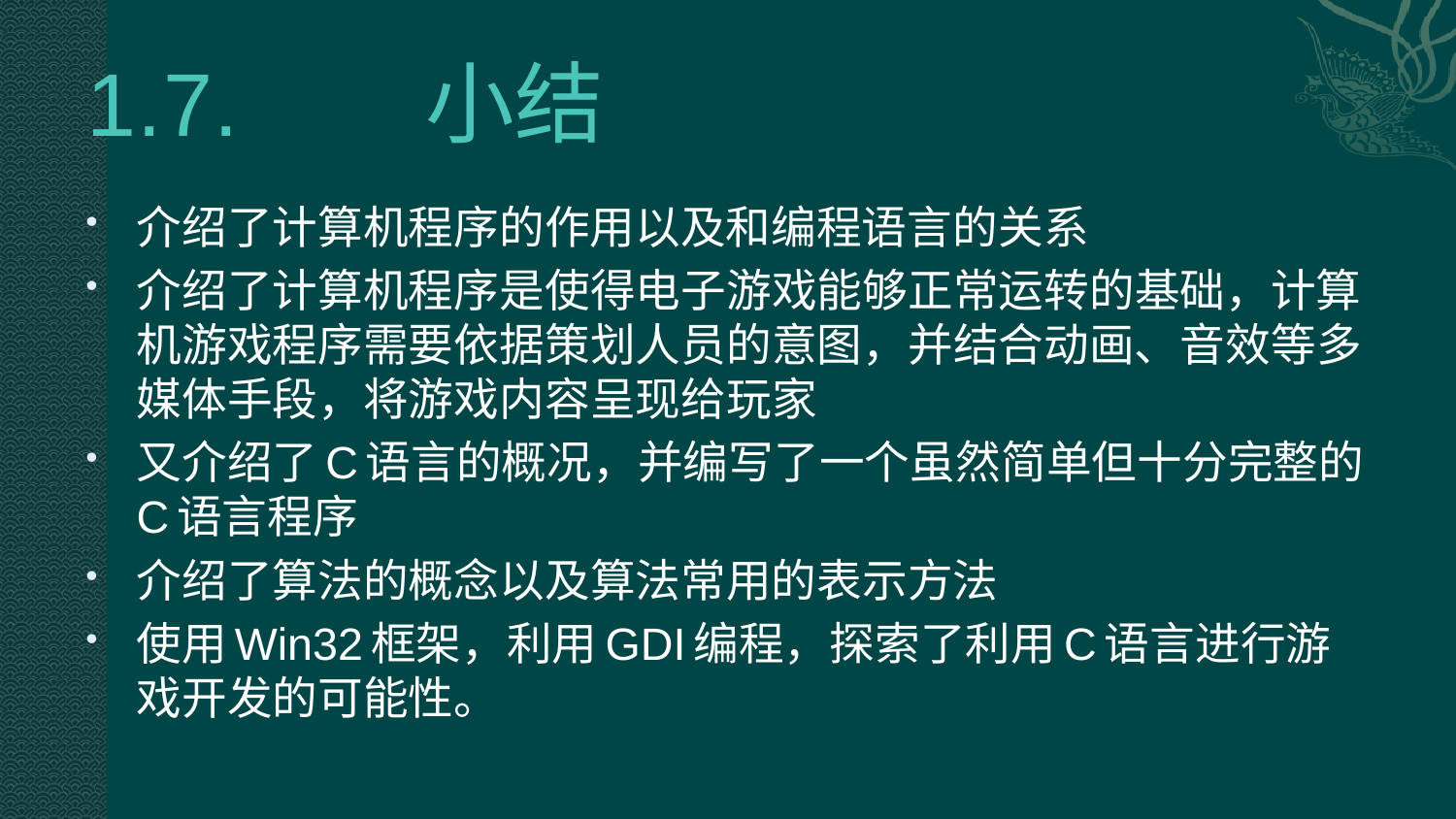

# 1.7.	 小结
介绍了计算机程序的作用以及和编程语言的关系
介绍了计算机程序是使得电子游戏能够正常运转的基础，计算机游戏程序需要依据策划人员的意图，并结合动画、音效等多媒体手段，将游戏内容呈现给玩家
又介绍了C语言的概况，并编写了一个虽然简单但十分完整的C语言程序
介绍了算法的概念以及算法常用的表示方法
使用Win32框架，利用GDI编程，探索了利用C语言进行游戏开发的可能性。